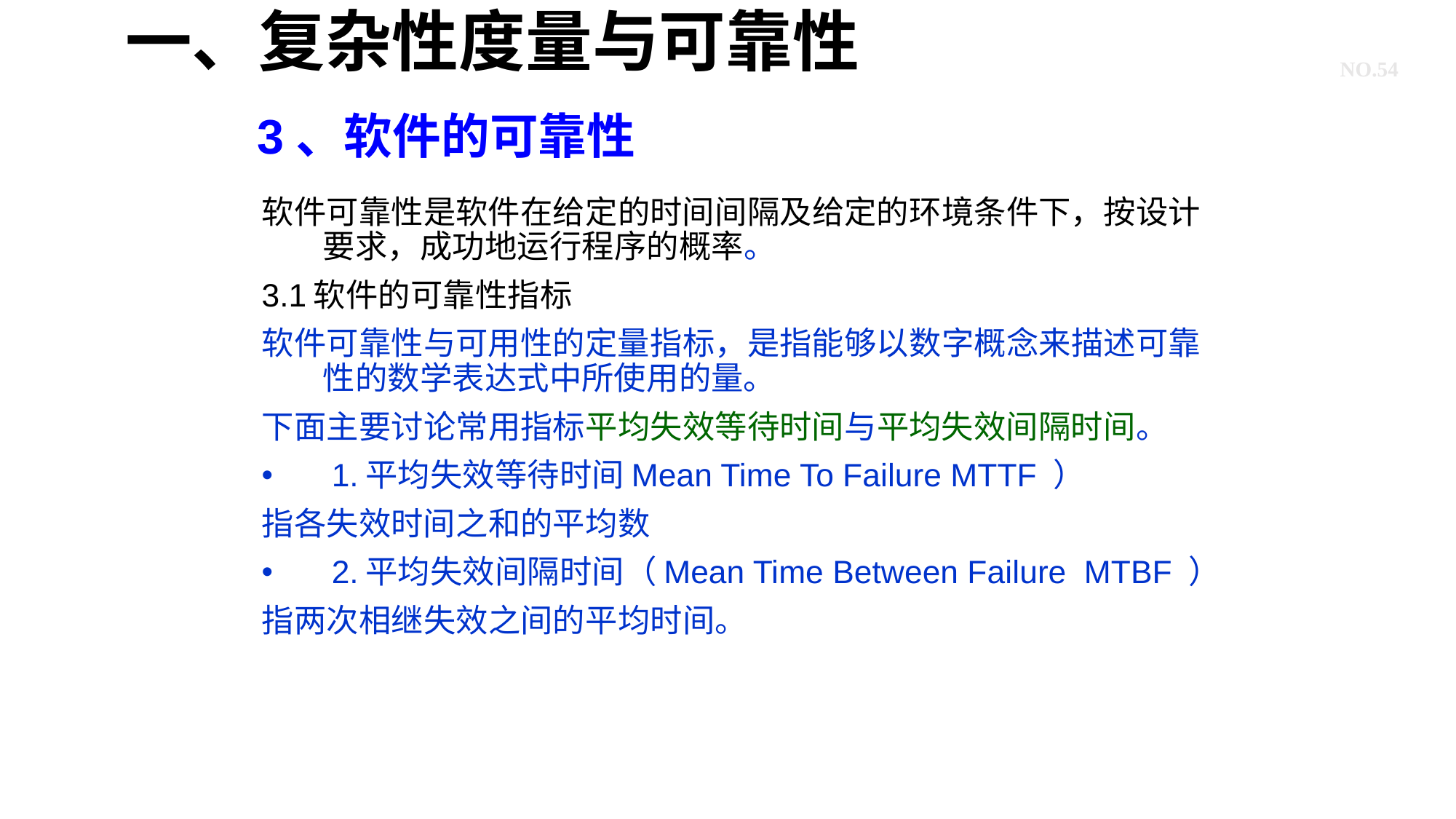

# 一、复杂性度量与可靠性
NO.54
3、软件的可靠性
软件可靠性是软件在给定的时间间隔及给定的环境条件下，按设计要求，成功地运行程序的概率。
3.1软件的可靠性指标
软件可靠性与可用性的定量指标，是指能够以数字概念来描述可靠性的数学表达式中所使用的量。
下面主要讨论常用指标平均失效等待时间与平均失效间隔时间。
 1.平均失效等待时间Mean Time To Failure MTTF ）
指各失效时间之和的平均数
 2.平均失效间隔时间（Mean Time Between Failure  MTBF ）
指两次相继失效之间的平均时间。